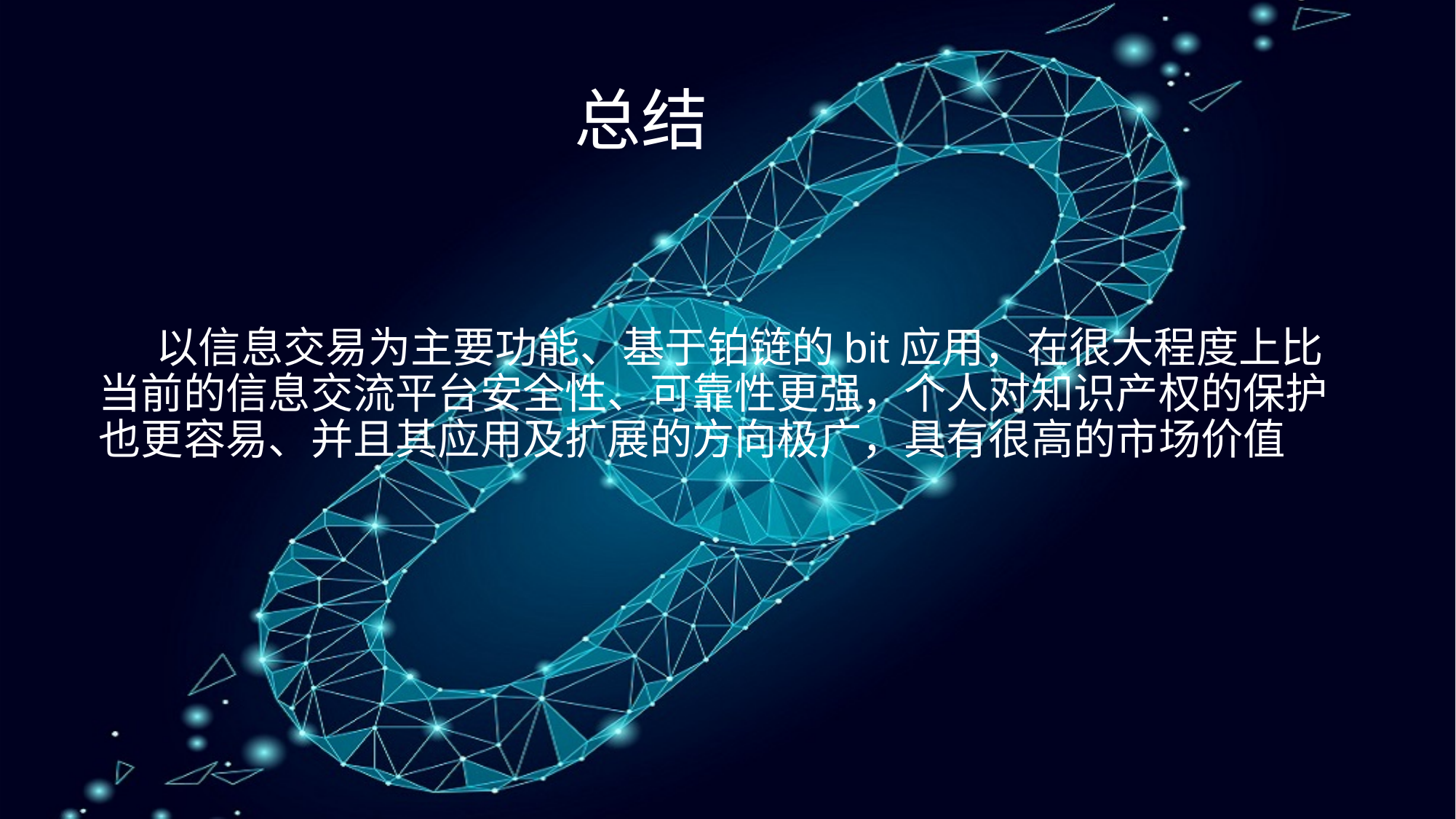

# 总结
     以信息交易为主要功能、基于铂链的bit应用，在很大程度上比当前的信息交流平台安全性、可靠性更强，个人对知识产权的保护也更容易、并且其应用及扩展的方向极广，具有很高的市场价值